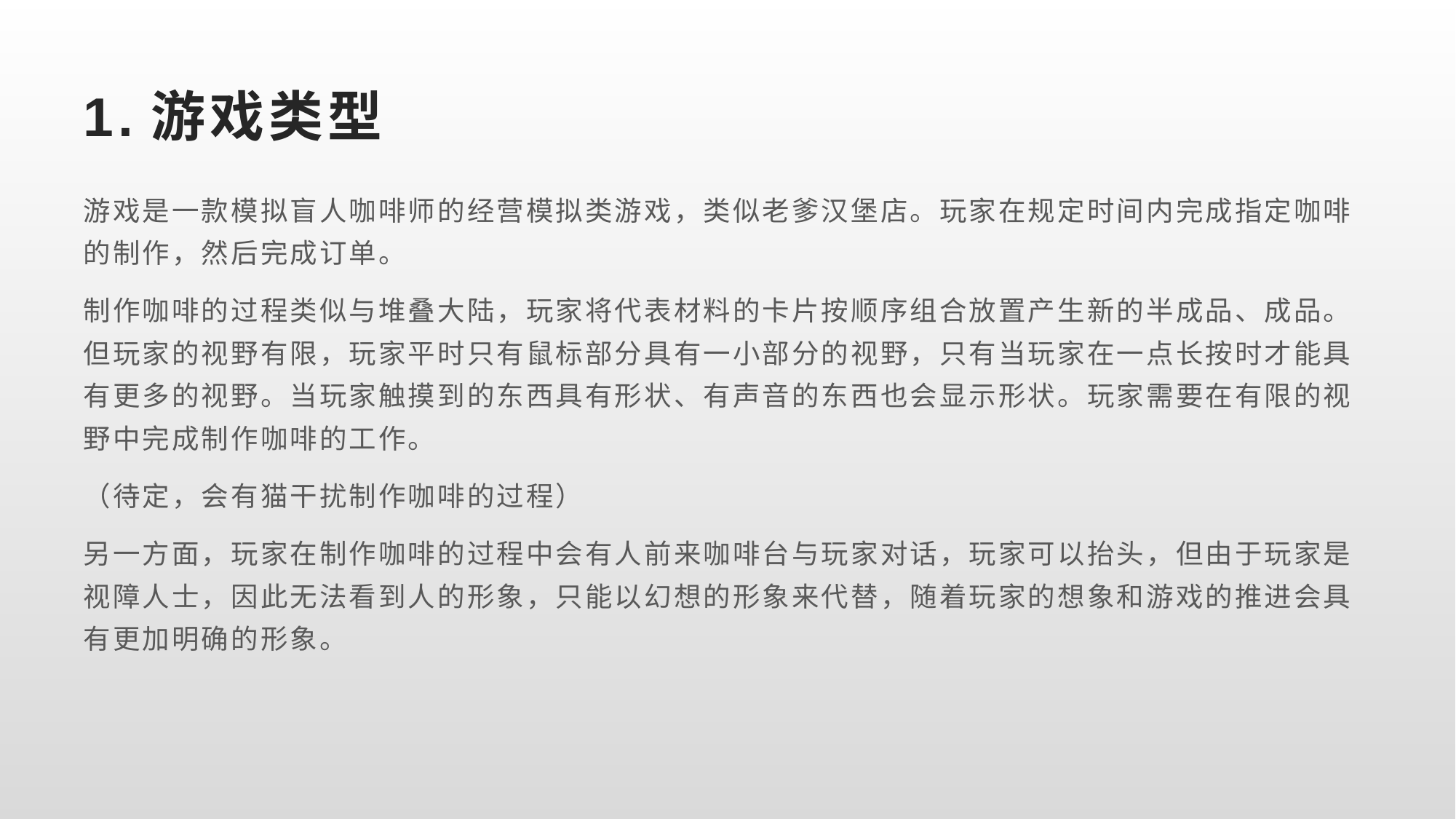

# 1.游戏类型
游戏是一款模拟盲人咖啡师的经营模拟类游戏，类似老爹汉堡店。玩家在规定时间内完成指定咖啡的制作，然后完成订单。
制作咖啡的过程类似与堆叠大陆，玩家将代表材料的卡片按顺序组合放置产生新的半成品、成品。但玩家的视野有限，玩家平时只有鼠标部分具有一小部分的视野，只有当玩家在一点长按时才能具有更多的视野。当玩家触摸到的东西具有形状、有声音的东西也会显示形状。玩家需要在有限的视野中完成制作咖啡的工作。
（待定，会有猫干扰制作咖啡的过程）
另一方面，玩家在制作咖啡的过程中会有人前来咖啡台与玩家对话，玩家可以抬头，但由于玩家是视障人士，因此无法看到人的形象，只能以幻想的形象来代替，随着玩家的想象和游戏的推进会具有更加明确的形象。